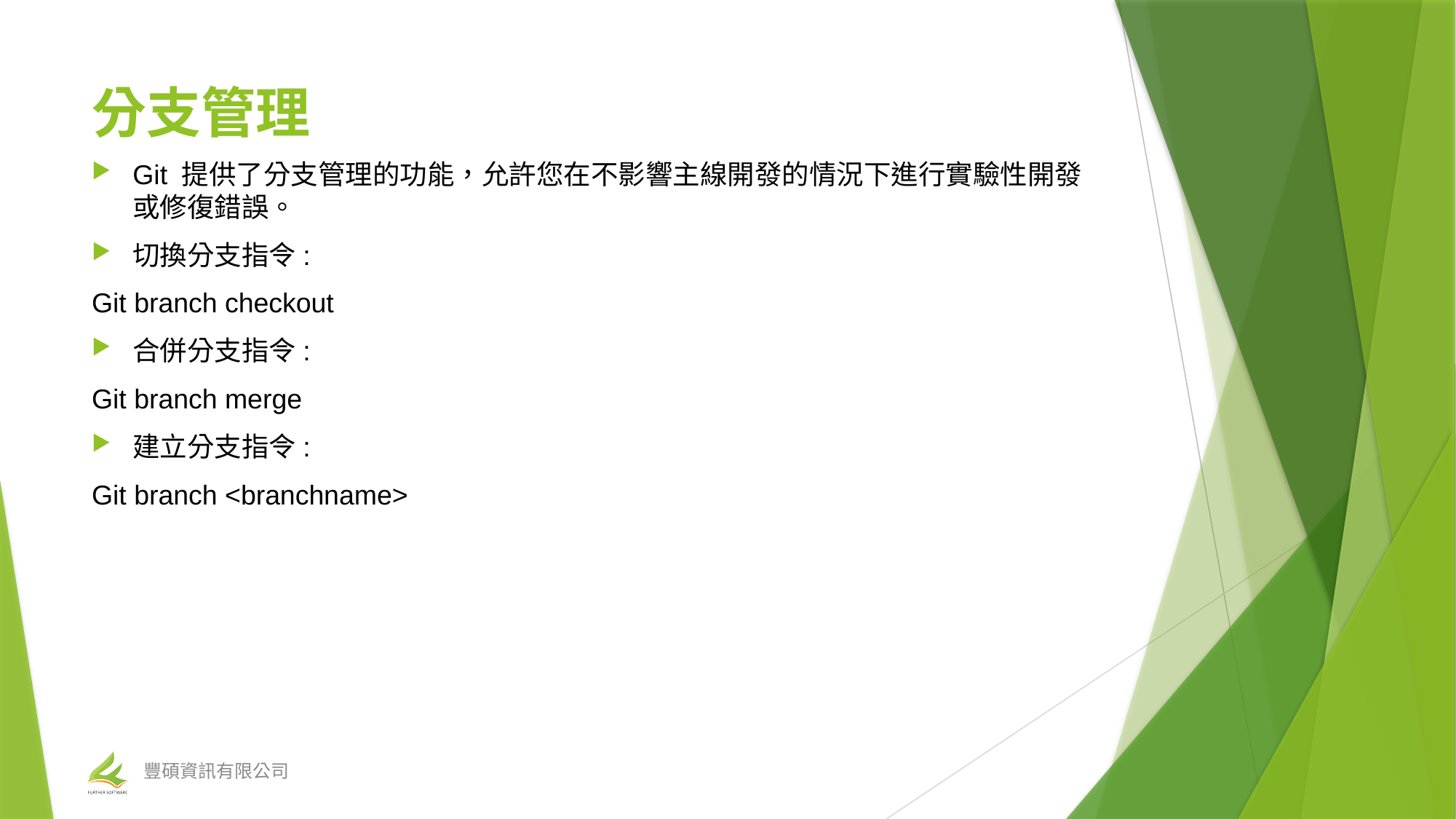

# 分支管理
Git 提供了分支管理的功能，允許您在不影響主線開發的情況下進行實驗性開發或修復錯誤。
切換分支指令:
Git branch checkout
合併分支指令:
Git branch merge
建立分支指令:
Git branch <branchname>

豐碩資訊有限公司